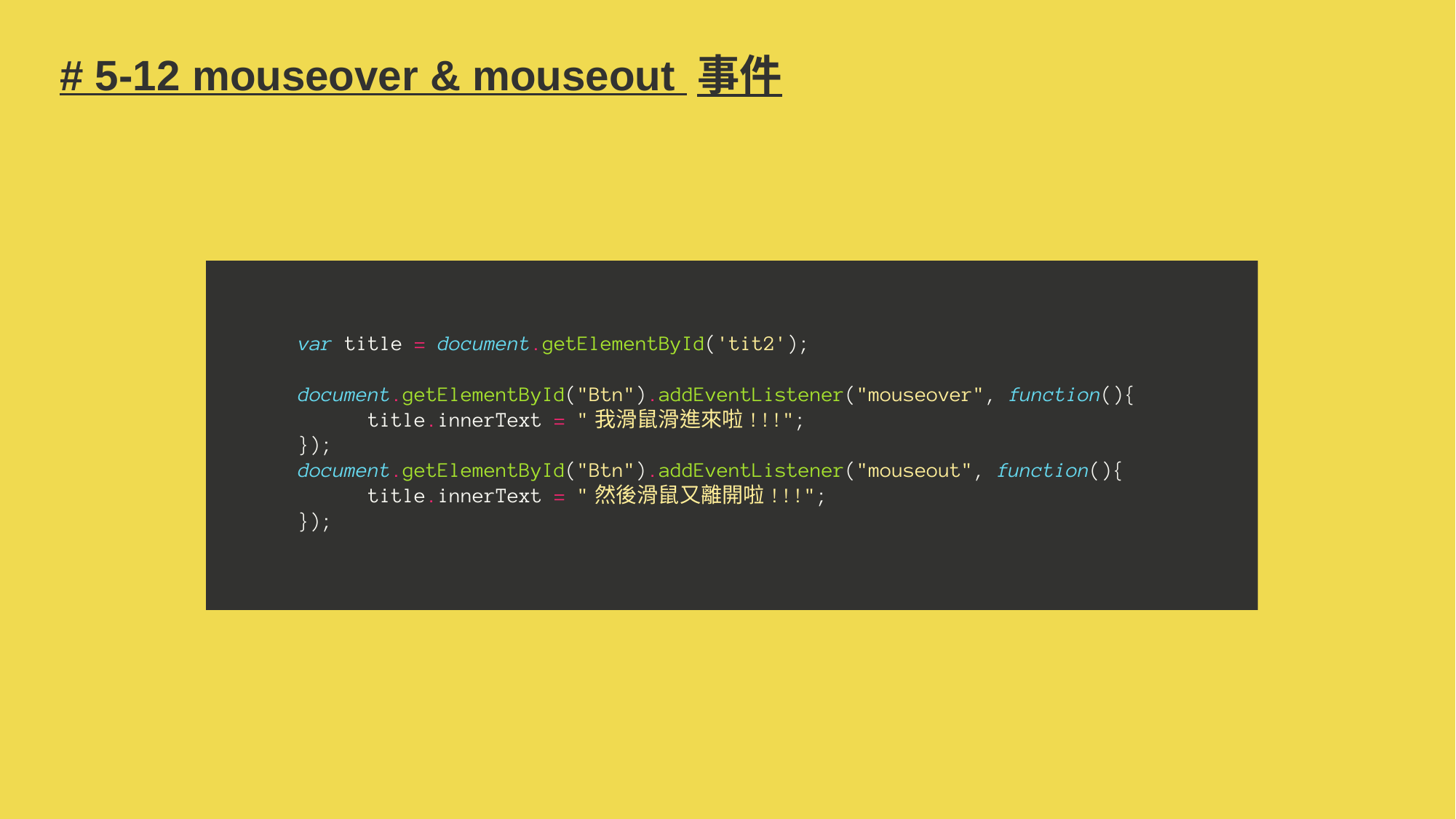

# # 5-12 mouseover & mouseout 事件

var title = document.getElementById('tit2');

document.getElementById("Btn").addEventListener("mouseover", function(){
      title.innerText = "我滑鼠滑進來啦!!!";
});
document.getElementById("Btn").addEventListener("mouseout", function(){
      title.innerText = "然後滑鼠又離開啦!!!";
});